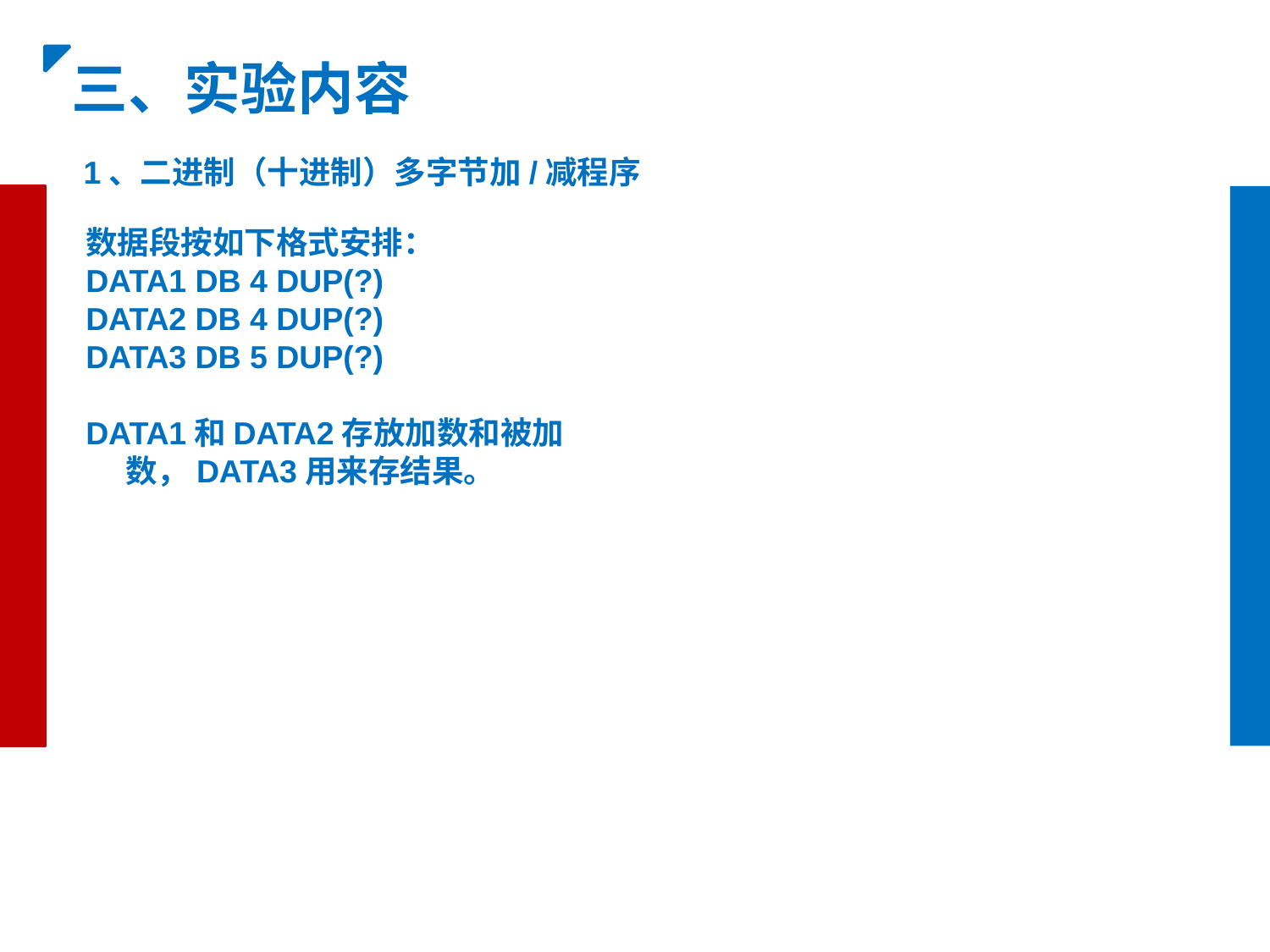

三、实验内容
1、二进制（十进制）多字节加/减程序
数据段按如下格式安排：
DATA1 DB 4 DUP(?)
DATA2 DB 4 DUP(?)
DATA3 DB 5 DUP(?)

DATA1和DATA2存放加数和被加数，DATA3用来存结果。